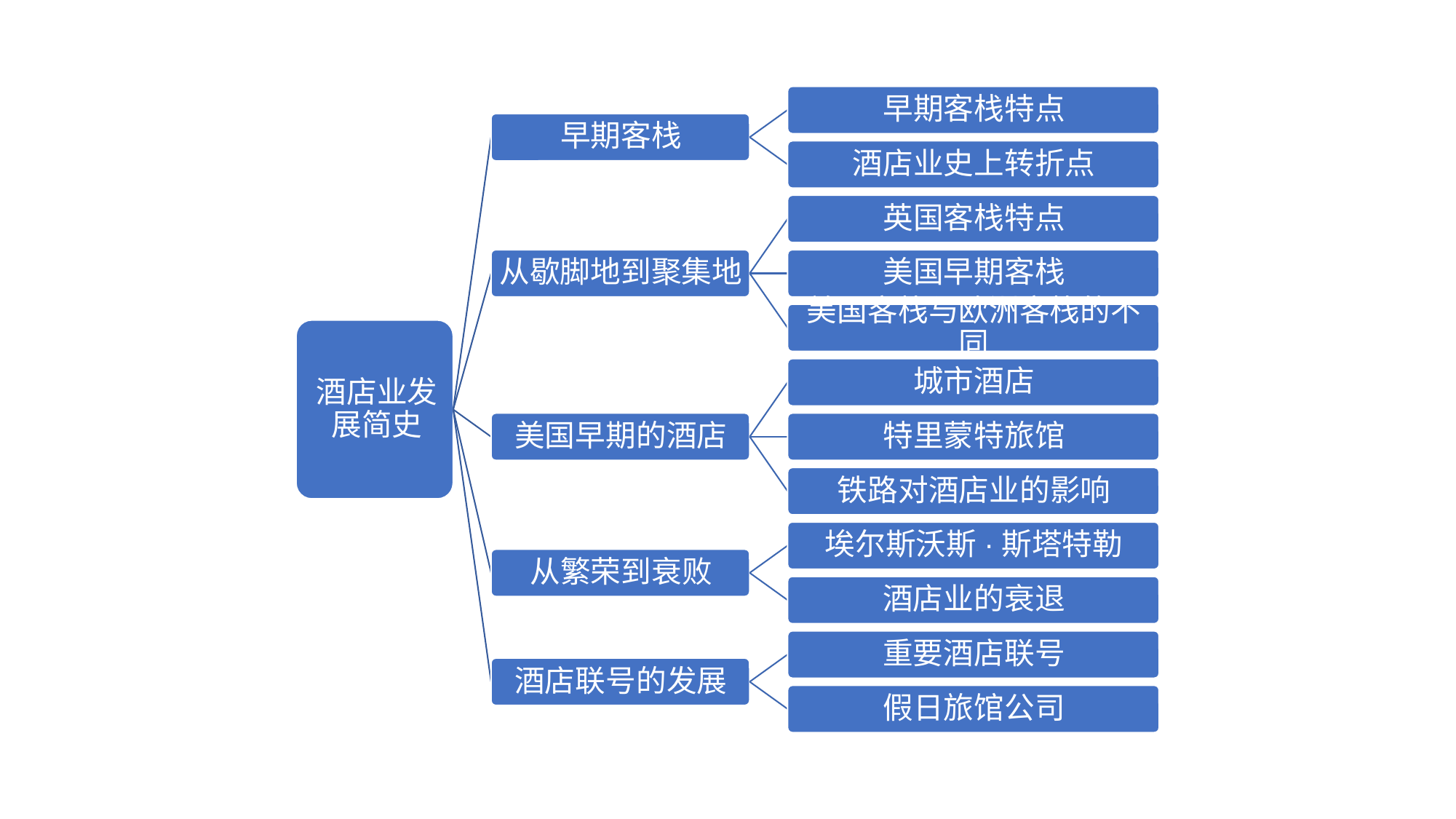

酒店业发展简史

早期客栈

早期客栈特点

酒店业史上转折点

从歇脚地到聚集地

英国客栈特点

美国早期客栈

美国客栈与欧洲客栈的不同

美国早期的酒店

城市酒店

特里蒙特旅馆

铁路对酒店业的影响

从繁荣到衰败

埃尔斯沃斯·斯塔特勒

酒店业的衰退

酒店联号的发展

重要酒店联号

假日旅馆公司